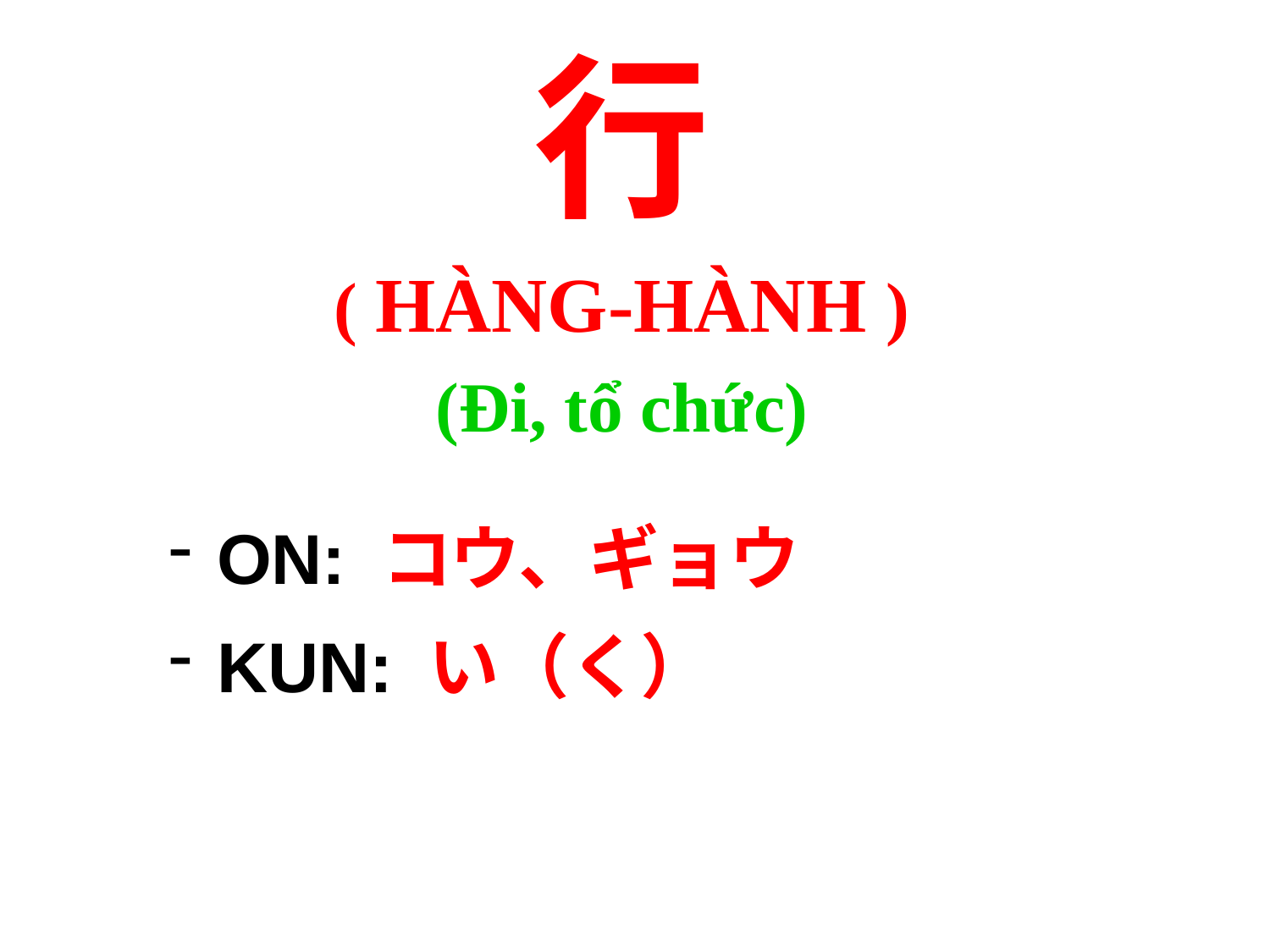

行
( HÀNG-HÀNH )
(Đi, tổ chức)
ON: コウ、ギョウ
KUN: い（く）